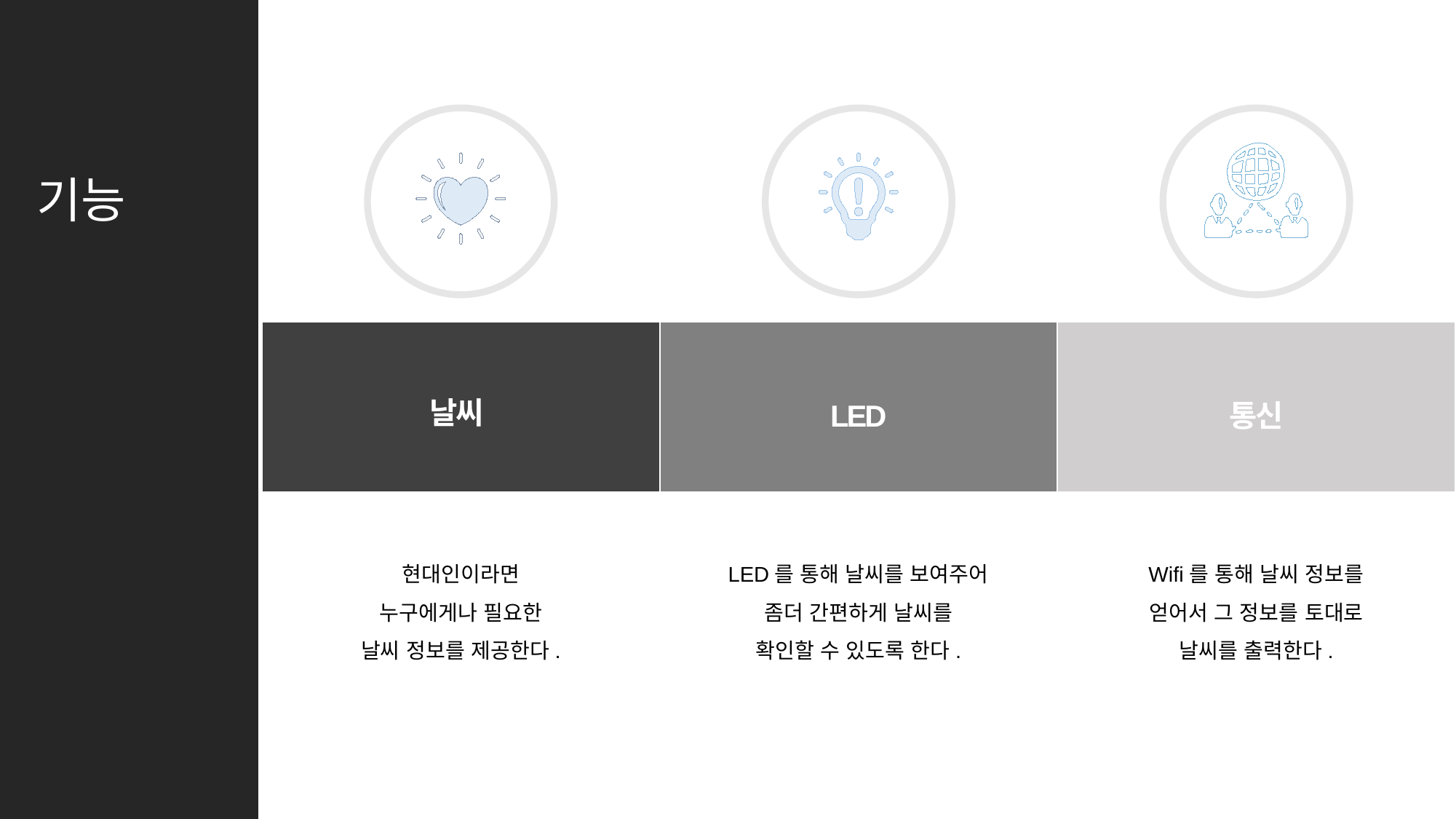

기능

날씨
통신
LED
현대인이라면
누구에게나 필요한
날씨 정보를 제공한다.
LED를 통해 날씨를 보여주어
좀더 간편하게 날씨를
확인할 수 있도록 한다.
Wifi를 통해 날씨 정보를
얻어서 그 정보를 토대로
날씨를 출력한다.